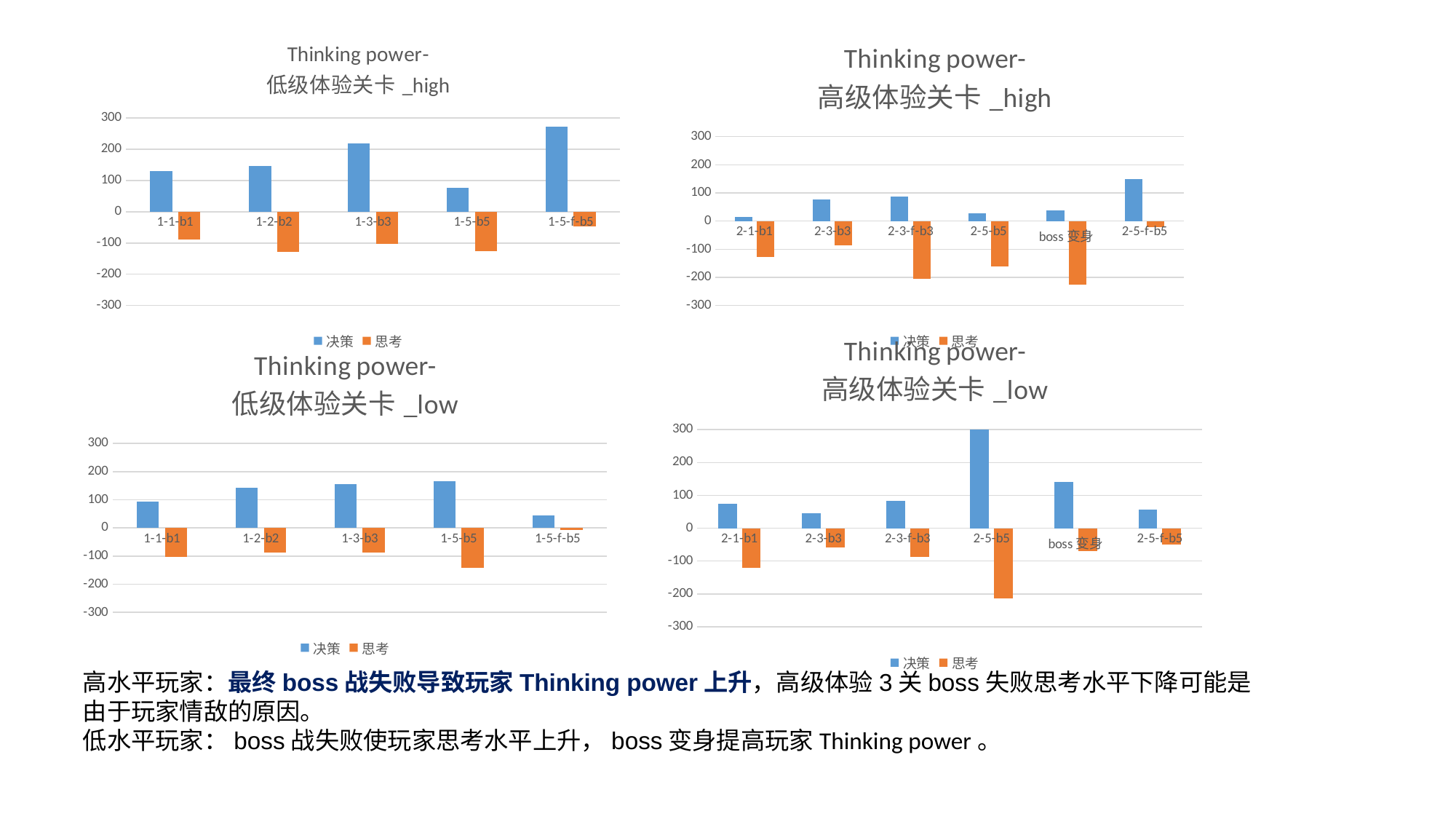

### Chart: Thinking power-
低级体验关卡_high

| Category |  |  |
|---|---|---|
| 1-1-b1 | 131.5242656729764 | -88.06178688609913 |
| 1-2-b2 | 146.63756428182322 | -127.63253696801004 |
| 1-3-b3 | 218.39122325343422 | -103.56749871272699 |
| 1-5-b5 | 77.60658960804979 | -126.69661501719038 |
| 1-5-f-b5 | 271.41573049050805 | -45.924155238799166 |

### Chart: Thinking power-
高级体验关卡_high

| Category |  |  |
|---|---|---|
| 2-1-b1 | 15.580041029030717 | -128.9443825122067 |
| 2-3-b3 | 76.4783121189091 | -87.57223378996144 |
| 2-3-f-b3 | 88.08074173642292 | -205.65933388319158 |
| 2-5-b5 | 28.296991051994613 | -162.4780024969943 |
| boss变身 | 37.8095702823934 | -225.14486767081362 |
| 2-5-f-b5 | 148.47995374579756 | -23.045793165647208 |

### Chart: Thinking power-
高级体验关卡_low

| Category |  |  |
|---|---|---|
| 2-1-b1 | 74.96266944570492 | -119.71920919132509 |
| 2-3-b3 | 45.30929596487007 | -58.756004640983775 |
| 2-3-f-b3 | 82.1440662872767 | -86.78303183639562 |
| 2-5-b5 | 304.09596678704463 | -214.54914779556597 |
| boss变身 | 140.1340870510604 | -69.79961216535757 |
| 2-5-f-b5 | 57.05537017076504 | -49.45736694137298 |

### Chart: Thinking power-
低级体验关卡_low

| Category |  |  |
|---|---|---|
| 1-1-b1 | 92.39623166643511 | -101.89299047639427 |
| 1-2-b2 | 142.75699067802813 | -87.61289271024154 |
| 1-3-b3 | 156.32806443685507 | -87.17840637957052 |
| 1-5-b5 | 165.61941973015848 | -142.45954205711735 |
| 1-5-f-b5 | 44.01302954712837 | -8.230954488236893 |
高水平玩家：最终boss战失败导致玩家Thinking power上升，高级体验3关boss失败思考水平下降可能是由于玩家情敌的原因。
低水平玩家：boss战失败使玩家思考水平上升，boss变身提高玩家Thinking power。